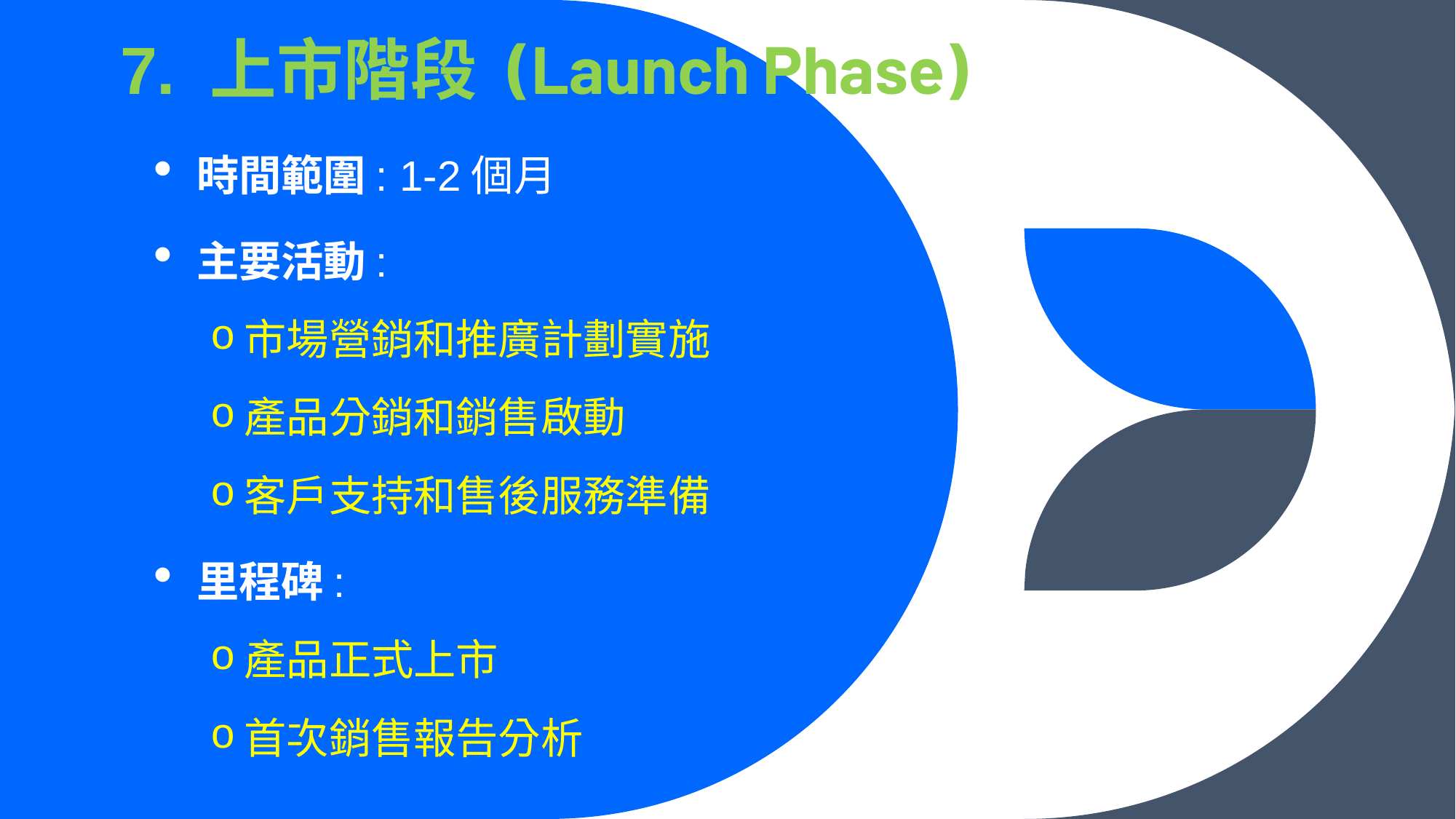

# 7. 上市階段 (Launch Phase)
時間範圍: 1-2個月
主要活動:
市場營銷和推廣計劃實施
產品分銷和銷售啟動
客戶支持和售後服務準備
里程碑:
產品正式上市
首次銷售報告分析